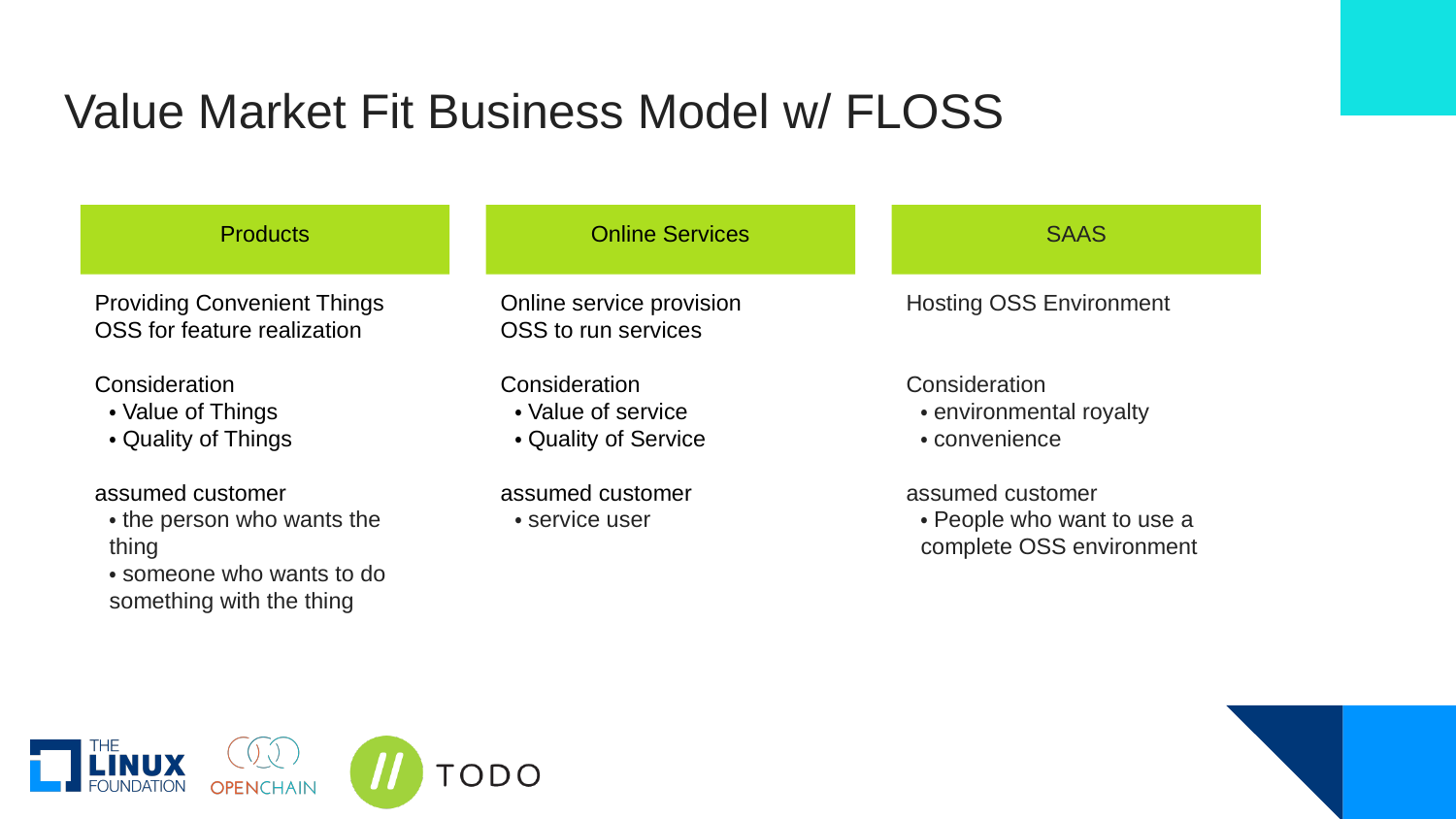

# Value Market Fit Business Model w/ FLOSS
Products
Online Services
SAAS
Providing Convenient Things
OSS for feature realization

Consideration
・Value of Things
・Quality of Things

assumed customer
・the person who wants the thing
・someone who wants to do something with the thing
Online service provision
OSS to run services

Consideration
・Value of service
・Quality of Service

assumed customer
・service user

Hosting OSS Environment

Consideration
・environmental royalty
・convenience

assumed customer
・People who want to use a complete OSS environment